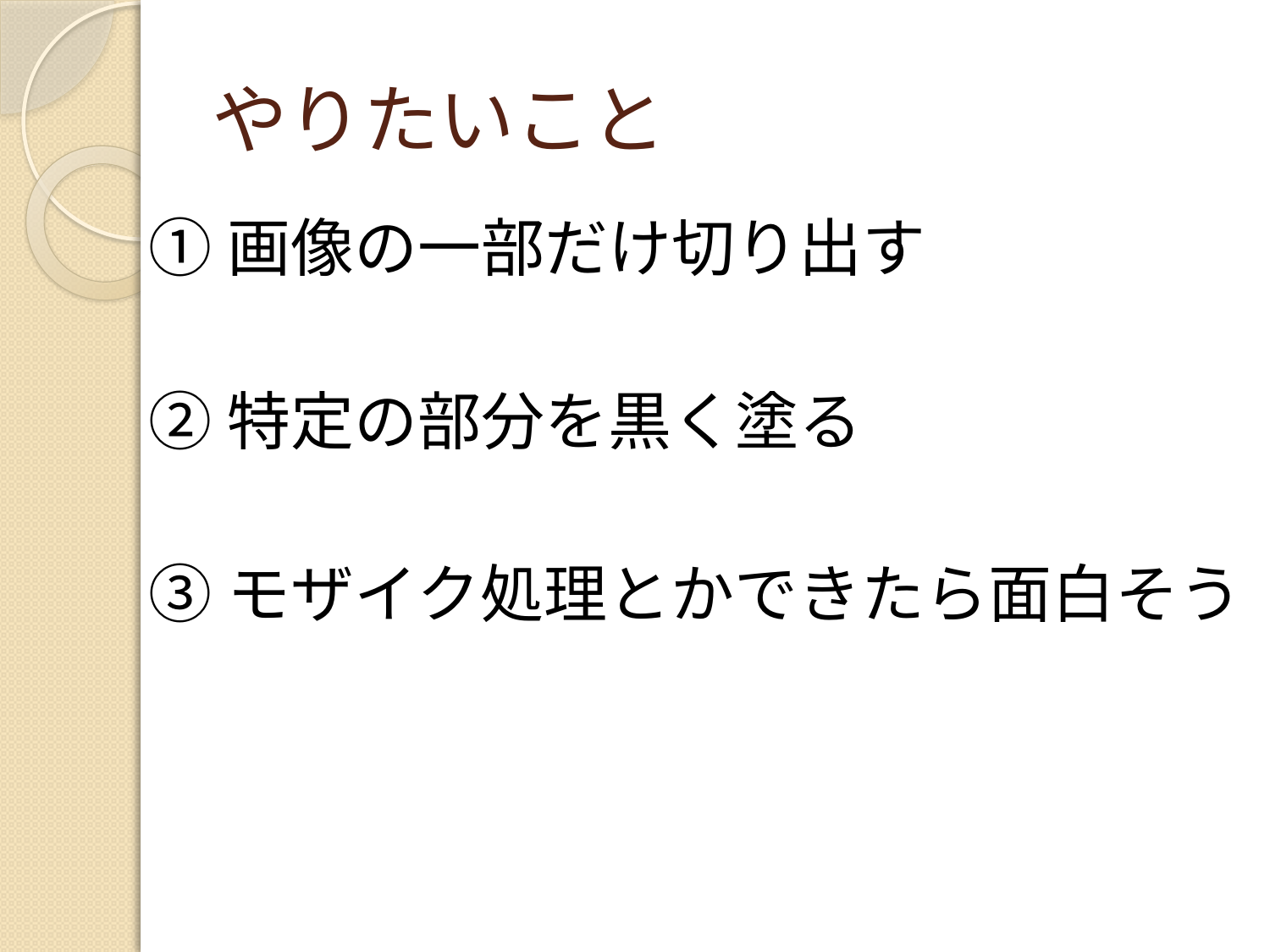

# やりたいこと
①画像の一部だけ切り出す

②特定の部分を黒く塗る

③モザイク処理とかできたら面白そう